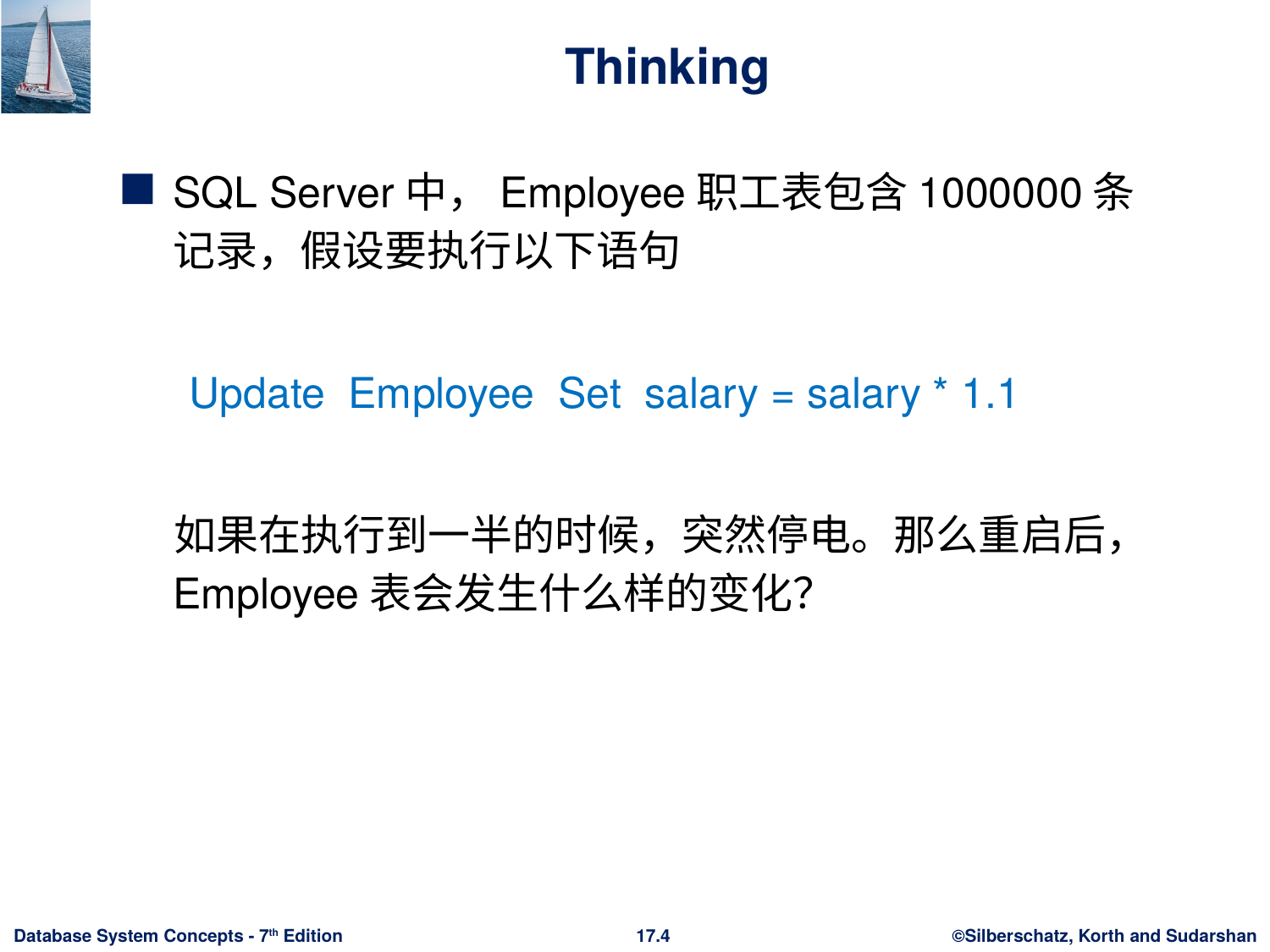

# Thinking
SQL Server中，Employee职工表包含1000000条记录，假设要执行以下语句

Update  Employee  Set  salary = salary * 1.1

    如果在执行到一半的时候，突然停电。那么重启后，Employee表会发生什么样的变化？